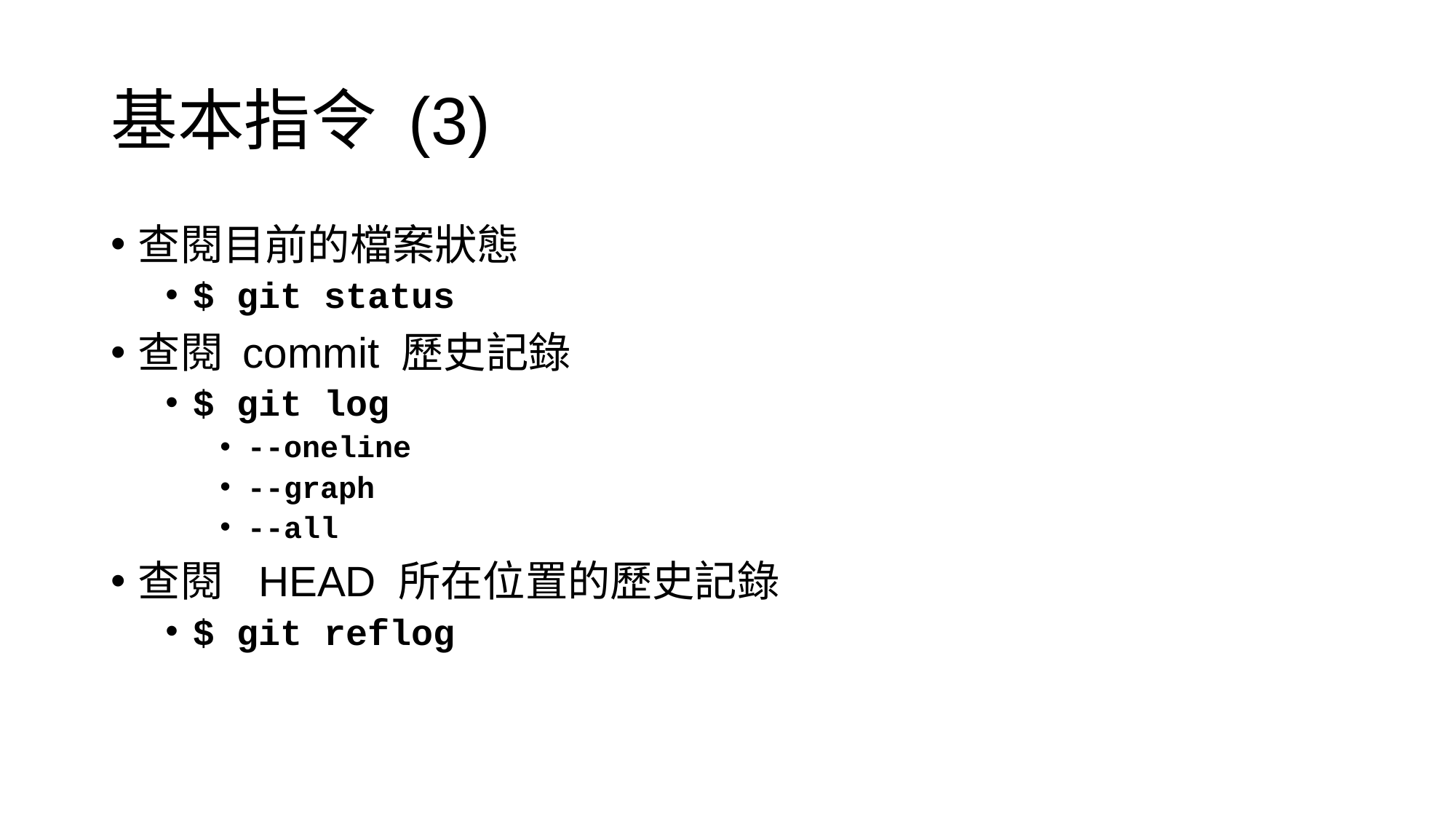

# 基本指令 (3)
查閱目前的檔案狀態
$ git status
查閱 commit 歷史記錄
$ git log
--oneline
--graph
--all
查閱 HEAD 所在位置的歷史記錄
$ git reflog